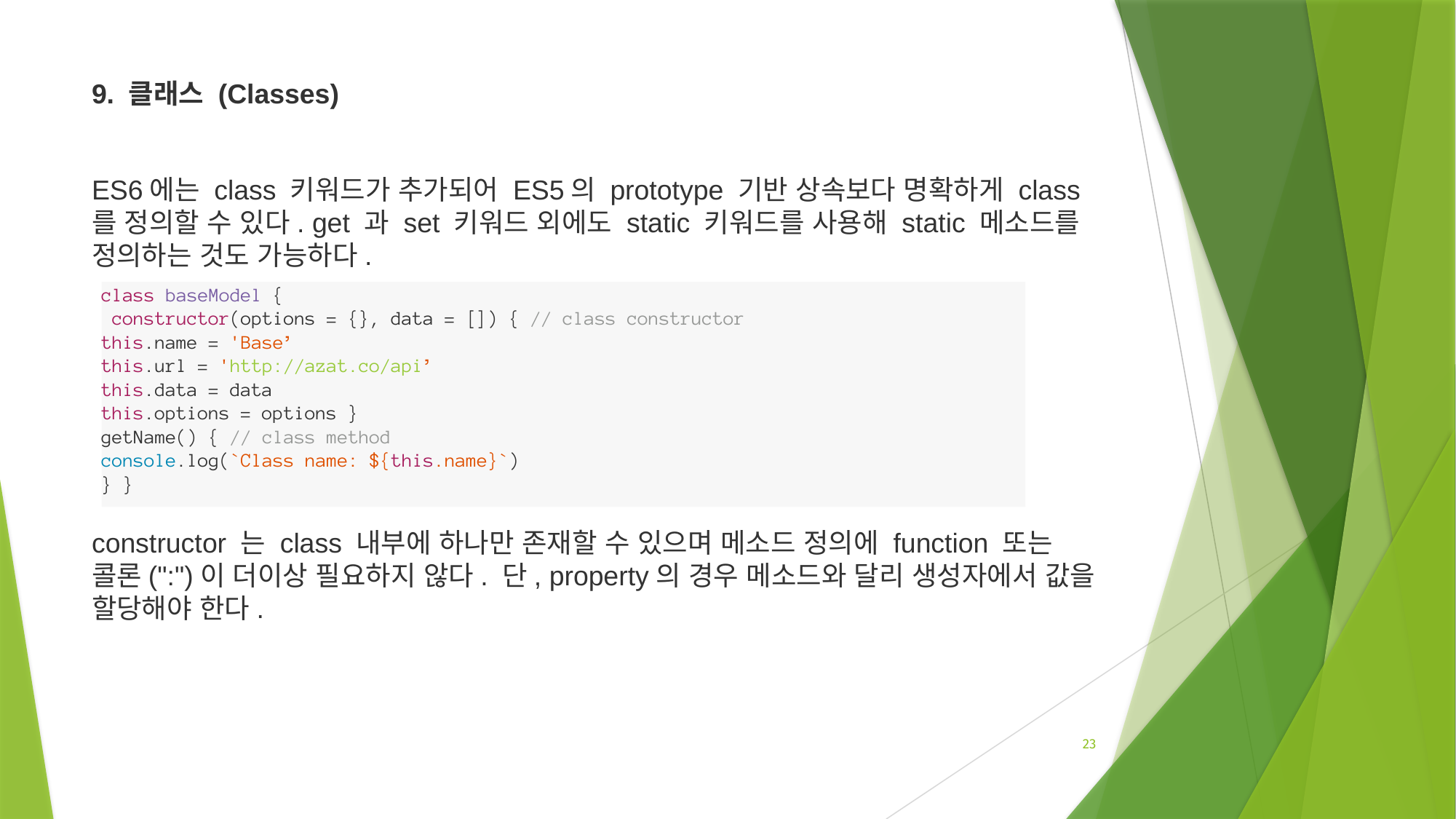

9. 클래스 (Classes)

ES6에는 class 키워드가 추가되어 ES5의 prototype 기반 상속보다 명확하게 class를 정의할 수 있다. get 과 set 키워드 외에도 static 키워드를 사용해 static 메소드를 정의하는 것도 가능하다.

constructor 는 class 내부에 하나만 존재할 수 있으며 메소드 정의에 function 또는 콜론(":")이 더이상 필요하지 않다. 단, property의 경우 메소드와 달리 생성자에서 값을 할당해야 한다.

class baseModel {
 constructor(options = {}, data = []) { // class constructor
this.name = 'Base’
this.url = 'http://azat.co/api’
this.data = data
this.options = options }
getName() { // class method
console.log(`Class name: ${this.name}`)
} }
23